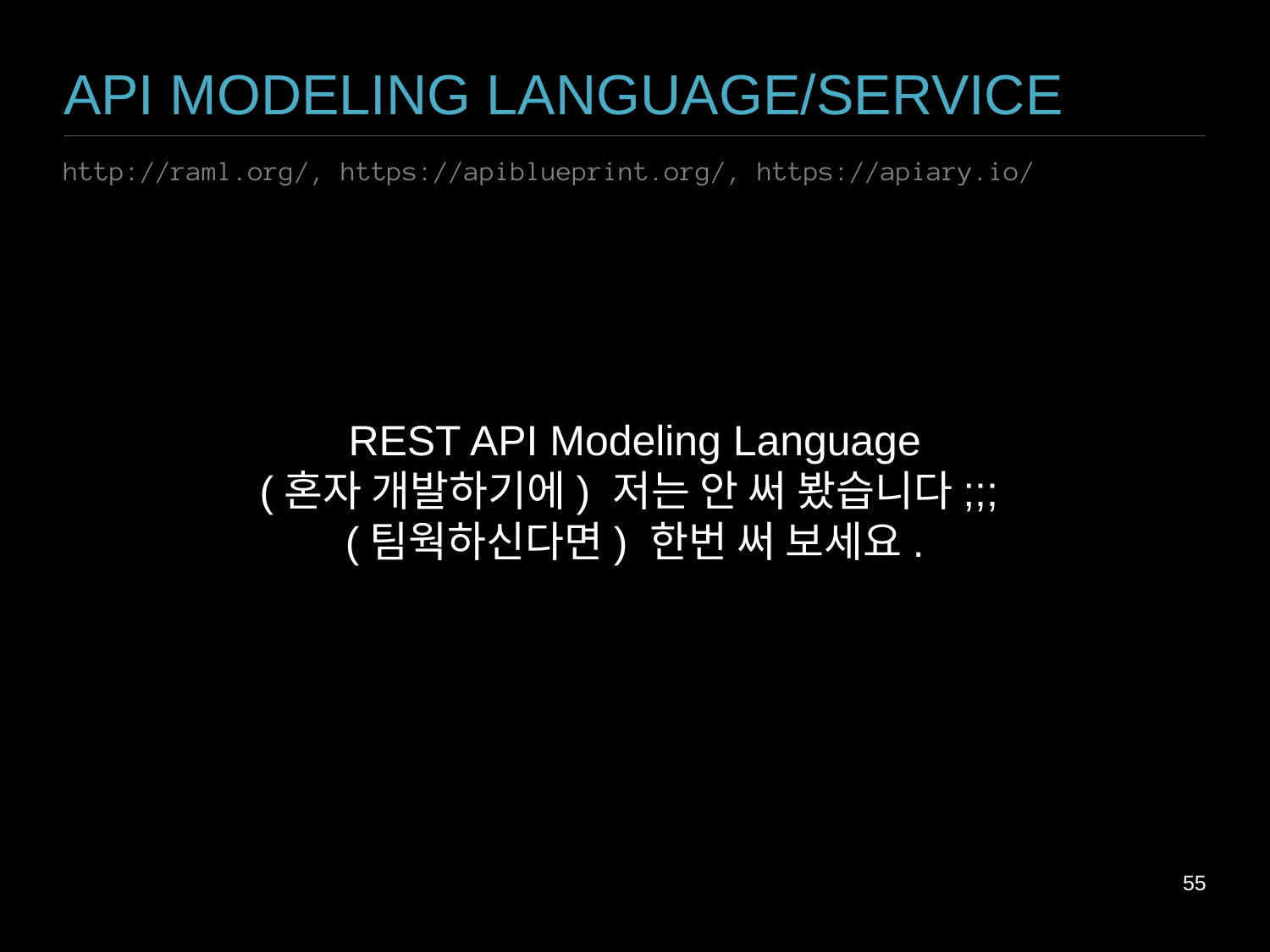

# API MODELING LANGUAGE/SERVICE
http://raml.org/, https://apiblueprint.org/, https://apiary.io/
REST API Modeling Language
(혼자 개발하기에) 저는 안 써 봤습니다;;;
(팀웍하신다면) 한번 써 보세요.
55